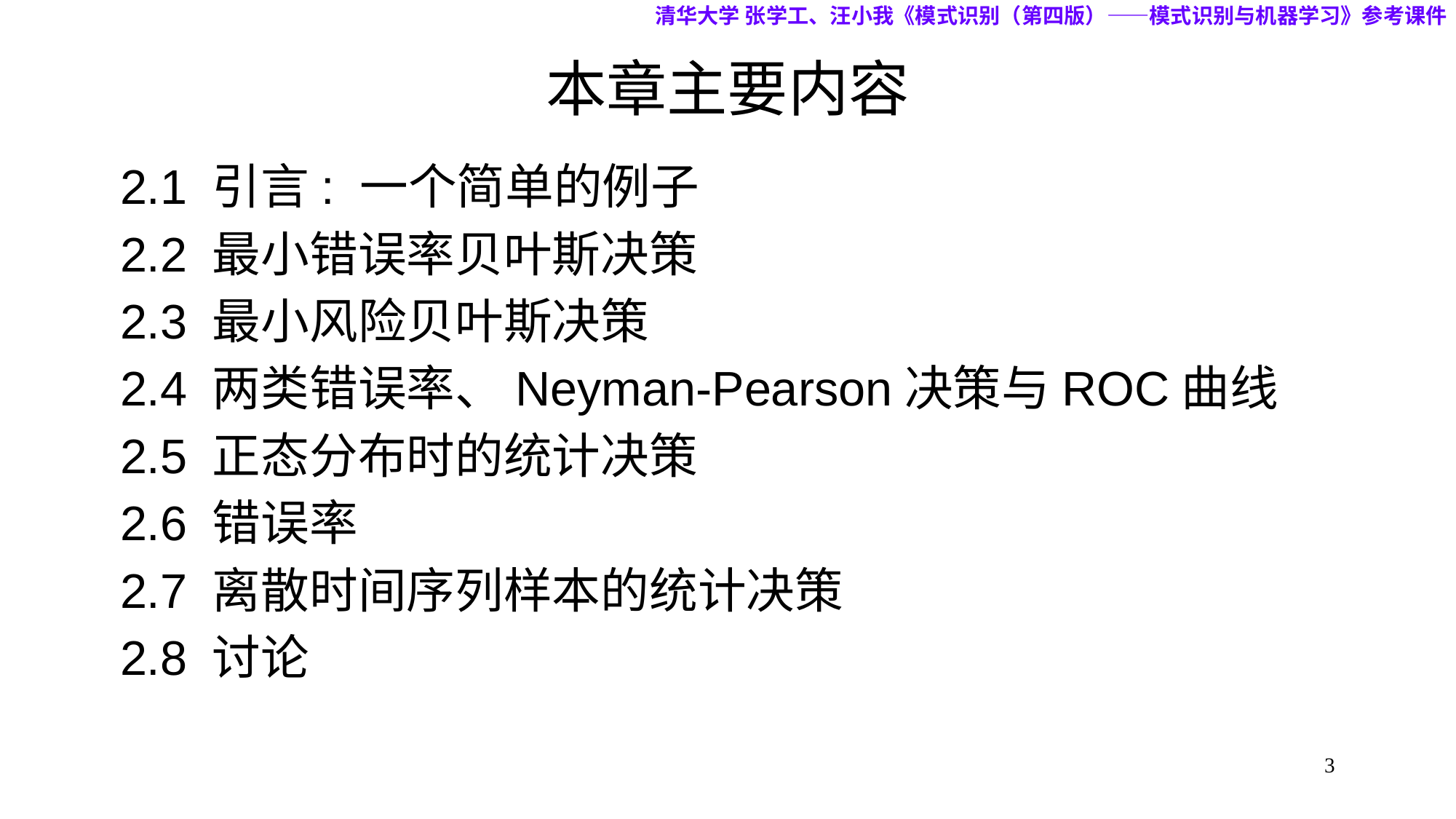

清华大学 张学工、汪小我《模式识别（第四版）——模式识别与机器学习》参考课件
本章主要内容
2.1 引言: 一个简单的例子
2.2 最小错误率贝叶斯决策
2.3 最小风险贝叶斯决策
2.4 两类错误率、Neyman-Pearson决策与ROC曲线
2.5 正态分布时的统计决策
2.6 错误率
2.7 离散时间序列样本的统计决策
2.8 讨论
3